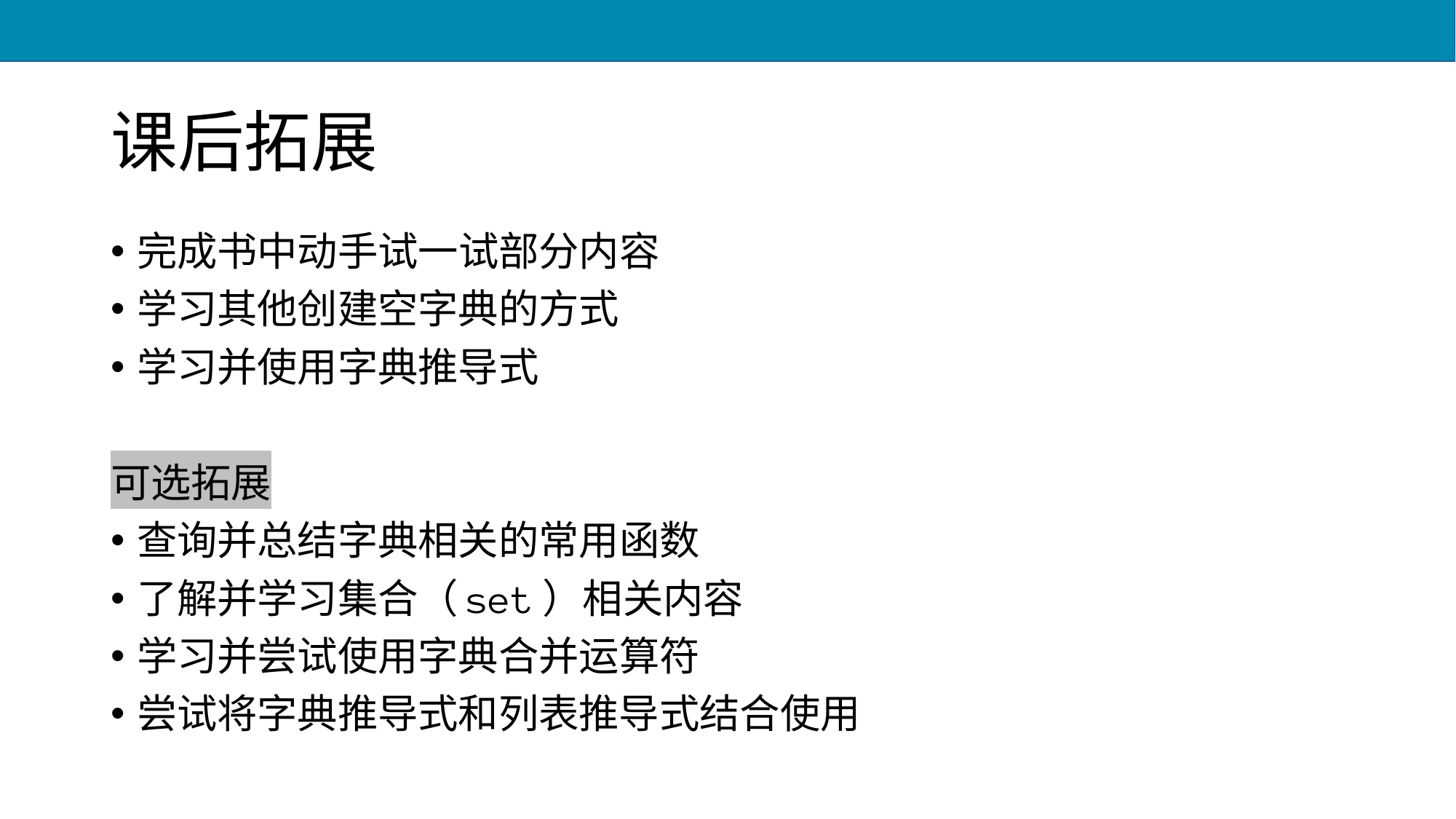

# 课后拓展
完成书中动手试一试部分内容
学习其他创建空字典的方式
学习并使用字典推导式

可选拓展
查询并总结字典相关的常用函数
了解并学习集合（set）相关内容
学习并尝试使用字典合并运算符
尝试将字典推导式和列表推导式结合使用